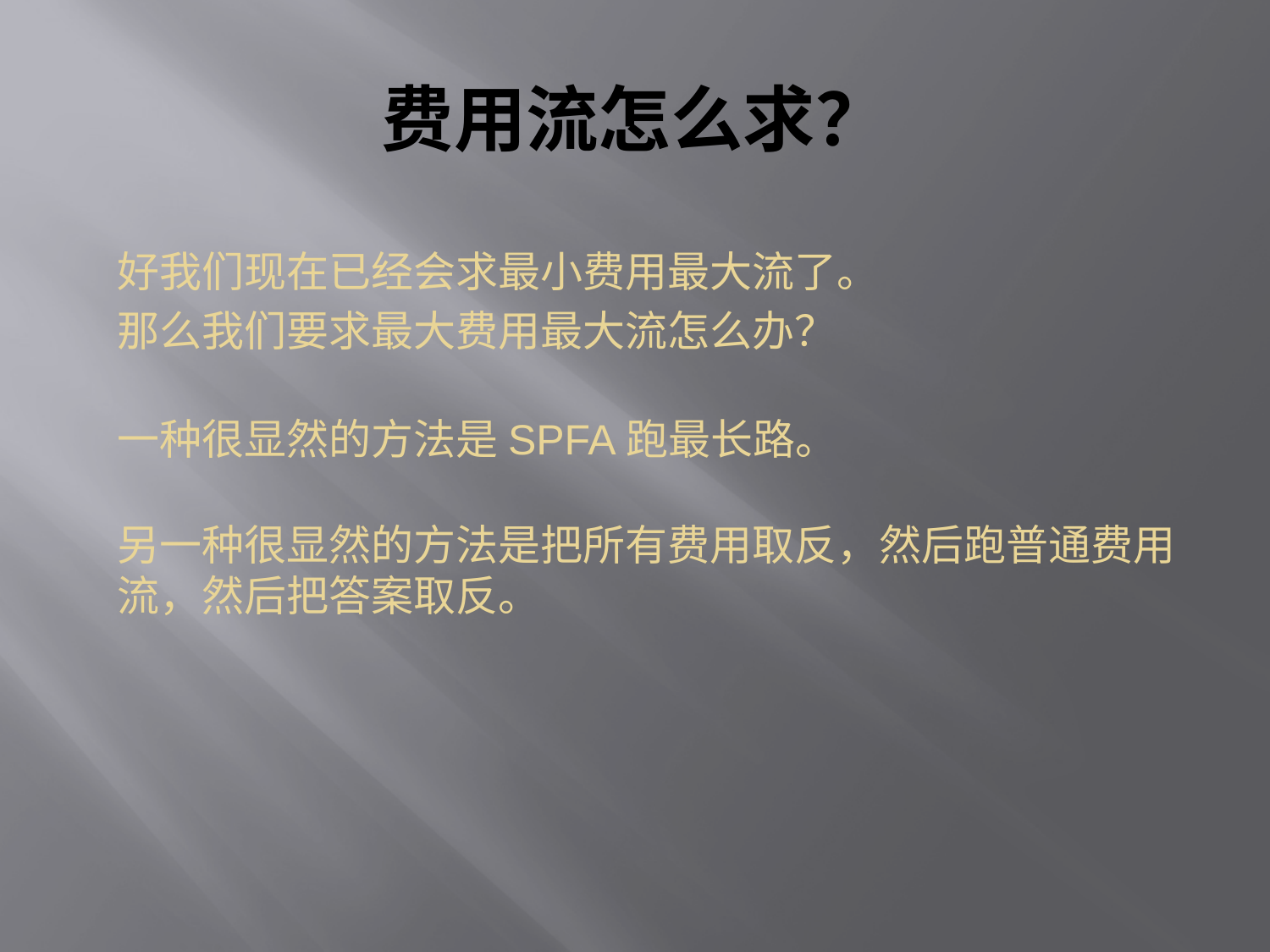

# 费用流怎么求？
好我们现在已经会求最小费用最大流了。
那么我们要求最大费用最大流怎么办？
一种很显然的方法是SPFA跑最长路。
另一种很显然的方法是把所有费用取反，然后跑普通费用流，然后把答案取反。